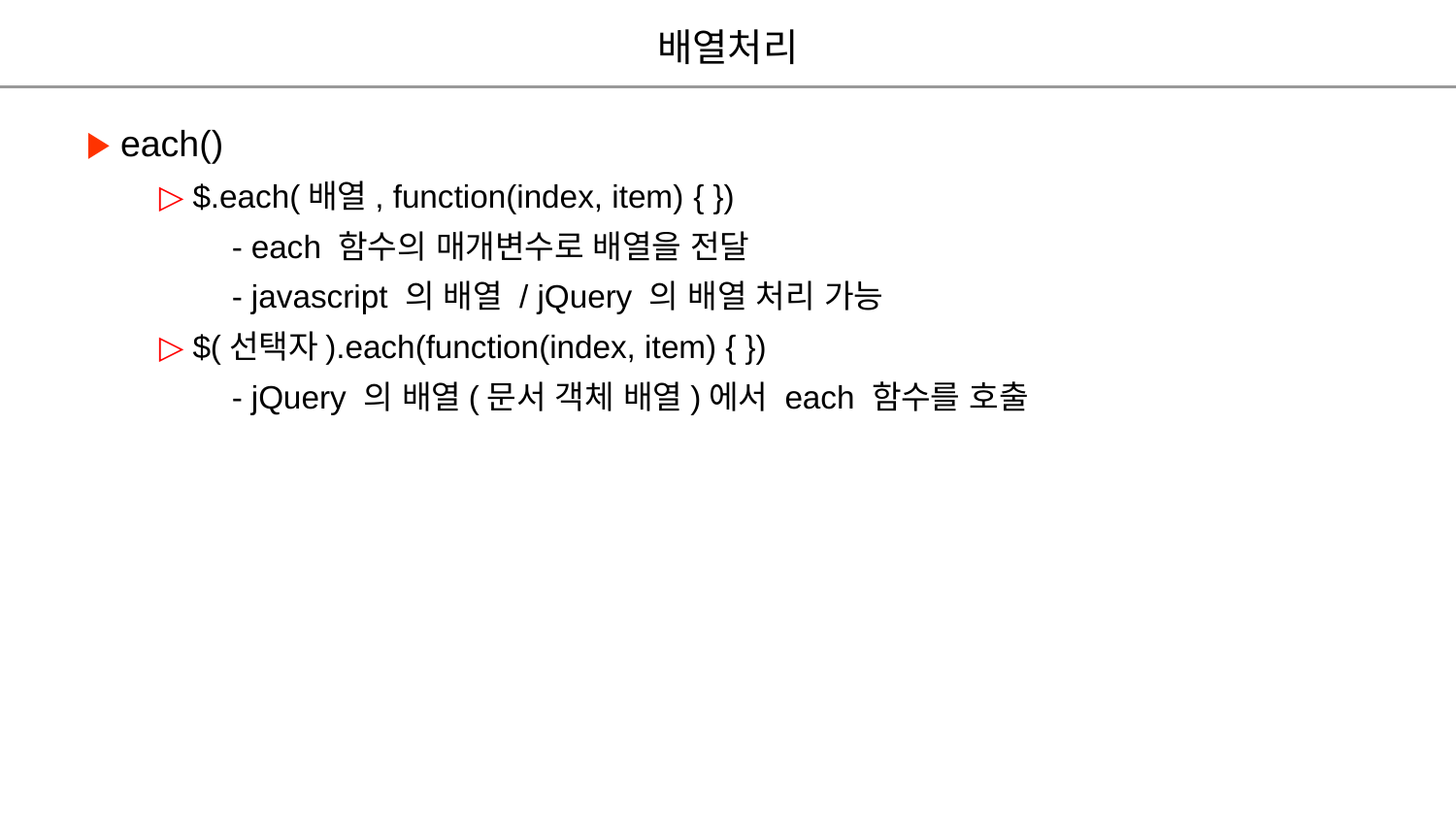

배열처리
▶ each()
▷ $.each(배열, function(index, item) { })
- each 함수의 매개변수로 배열을 전달
- javascript 의 배열 / jQuery 의 배열 처리 가능
▷ $(선택자).each(function(index, item) { })
- jQuery 의 배열(문서 객체 배열)에서 each 함수를 호출